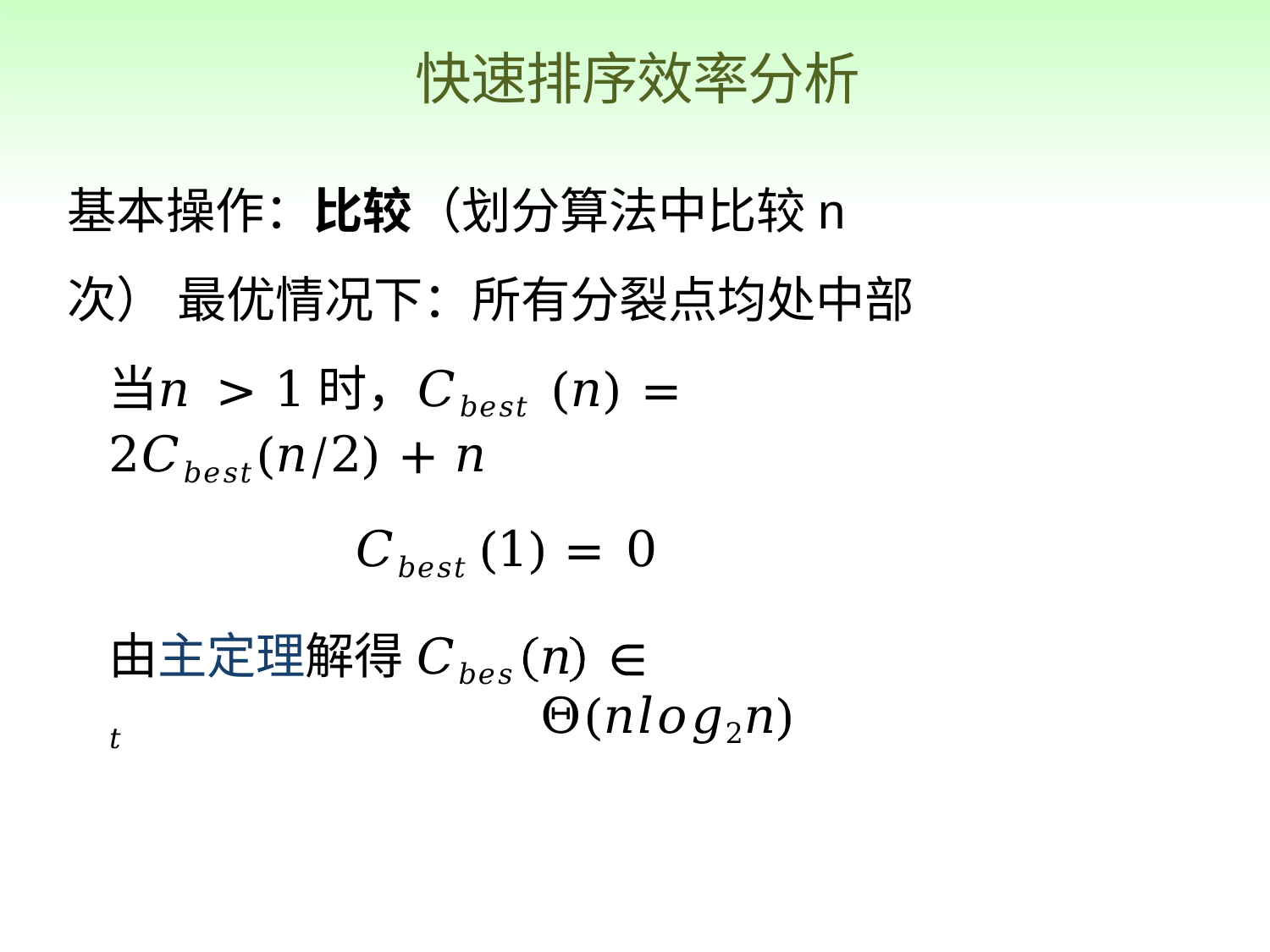

# 快速排序效率分析
基本操作：比较（划分算法中比较n次） 最优情况下：所有分裂点均处中部
当𝑛 > 1时，𝐶𝑏𝑒𝑠𝑡 (𝑛) = 2𝐶𝑏𝑒𝑠𝑡(𝑛/2) + 𝑛
𝐶𝑏𝑒𝑠𝑡 (1) = 0
由主定理解得 𝐶𝑏𝑒𝑠𝑡
𝑛	∈ Θ(𝑛𝑙𝑜𝑔2𝑛)